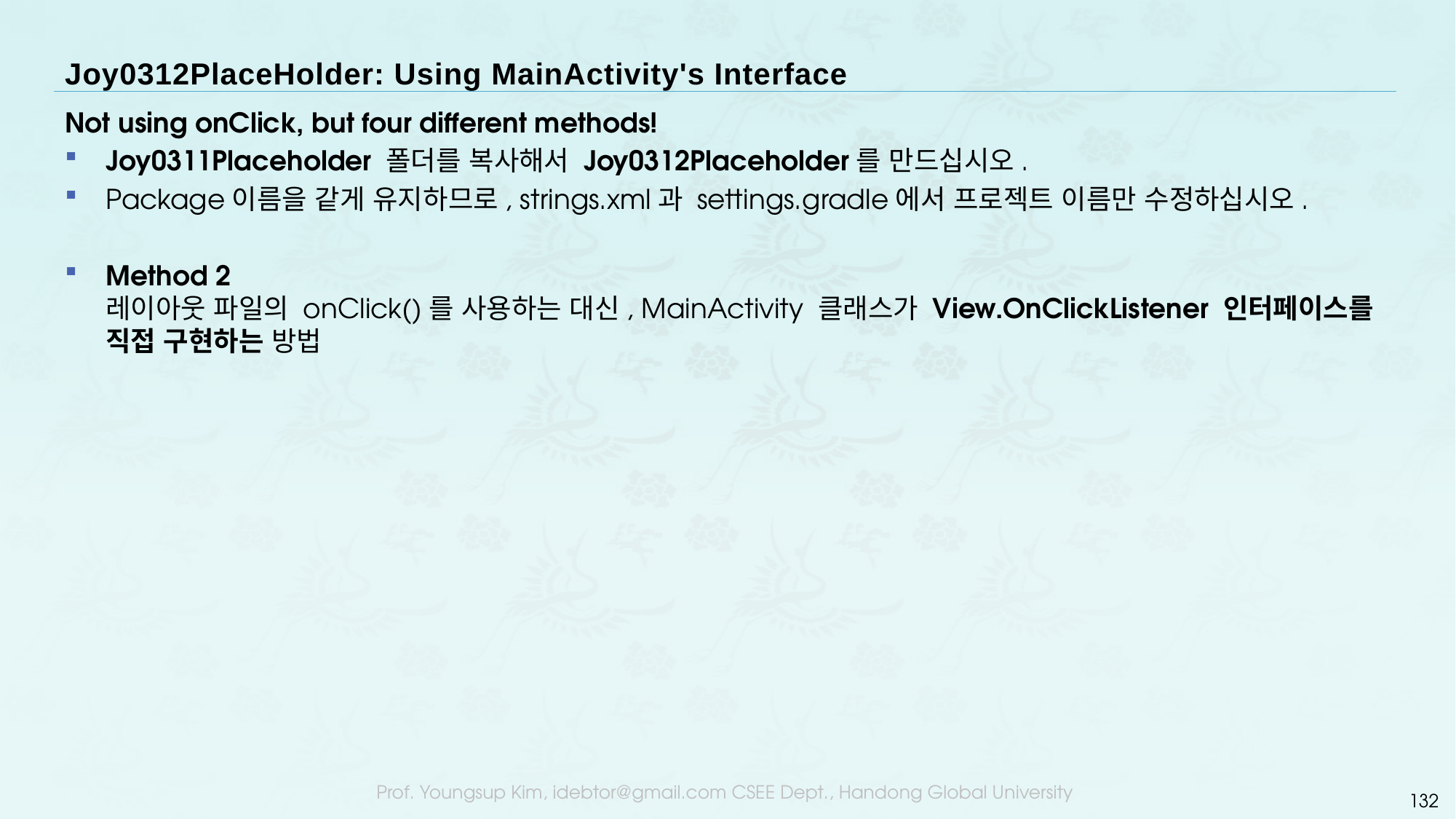

# Joy0312PlaceHolder: Using MainActivity's Interface
Not using onClick, but four different methods!
Joy0311Placeholder 폴더를 복사해서 Joy0312Placeholder를 만드십시오.
Package이름을 같게 유지하므로, strings.xml과 settings.gradle에서 프로젝트 이름만 수정하십시오.

Method 2
레이아웃 파일의 onClick()를 사용하는 대신, MainActivity 클래스가 View.OnClickListener 인터페이스를 직접 구현하는 방법

132